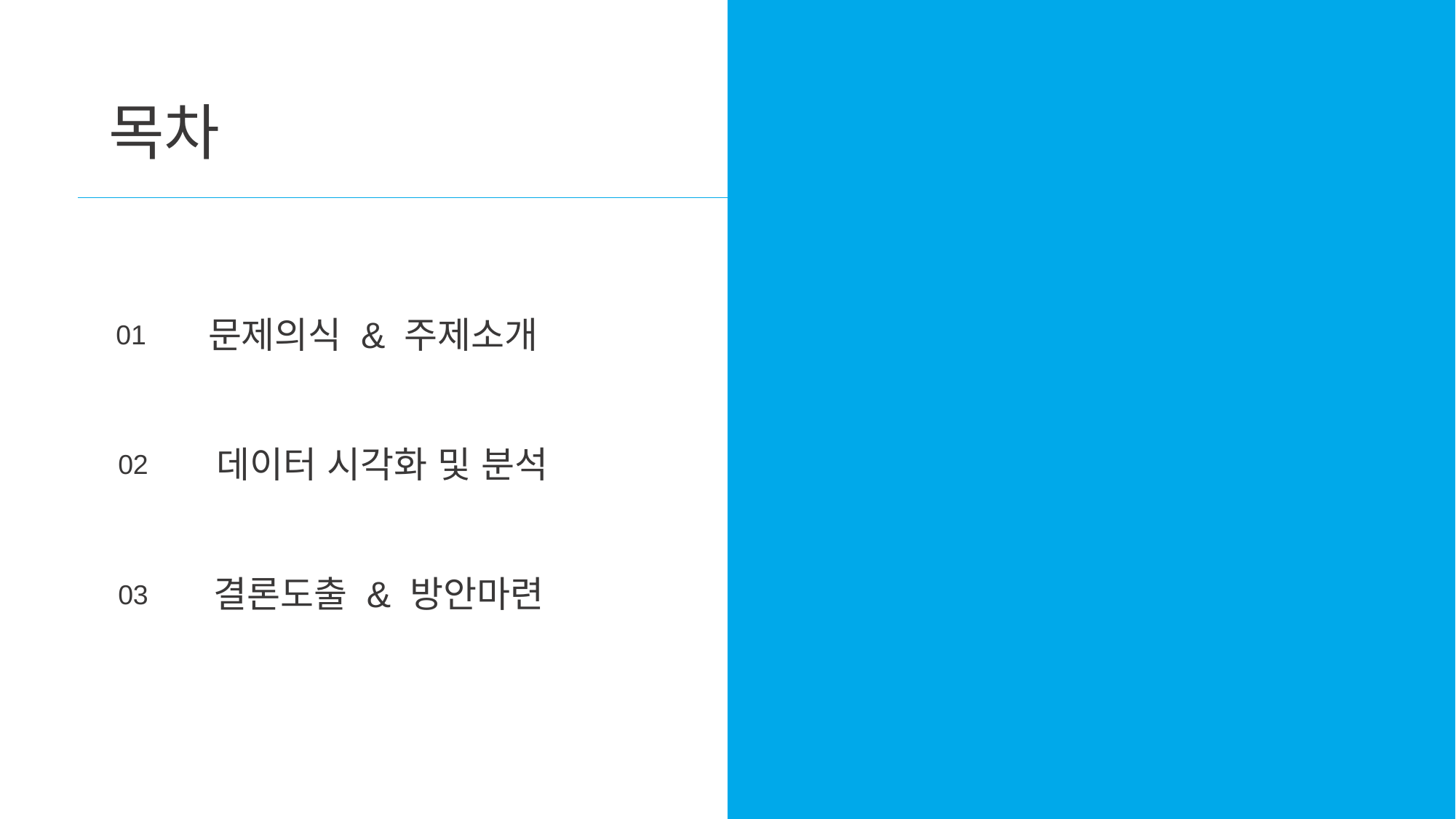

목차
문제의식 & 주제소개
01
데이터 시각화 및 분석
02
결론도출 & 방안마련
03